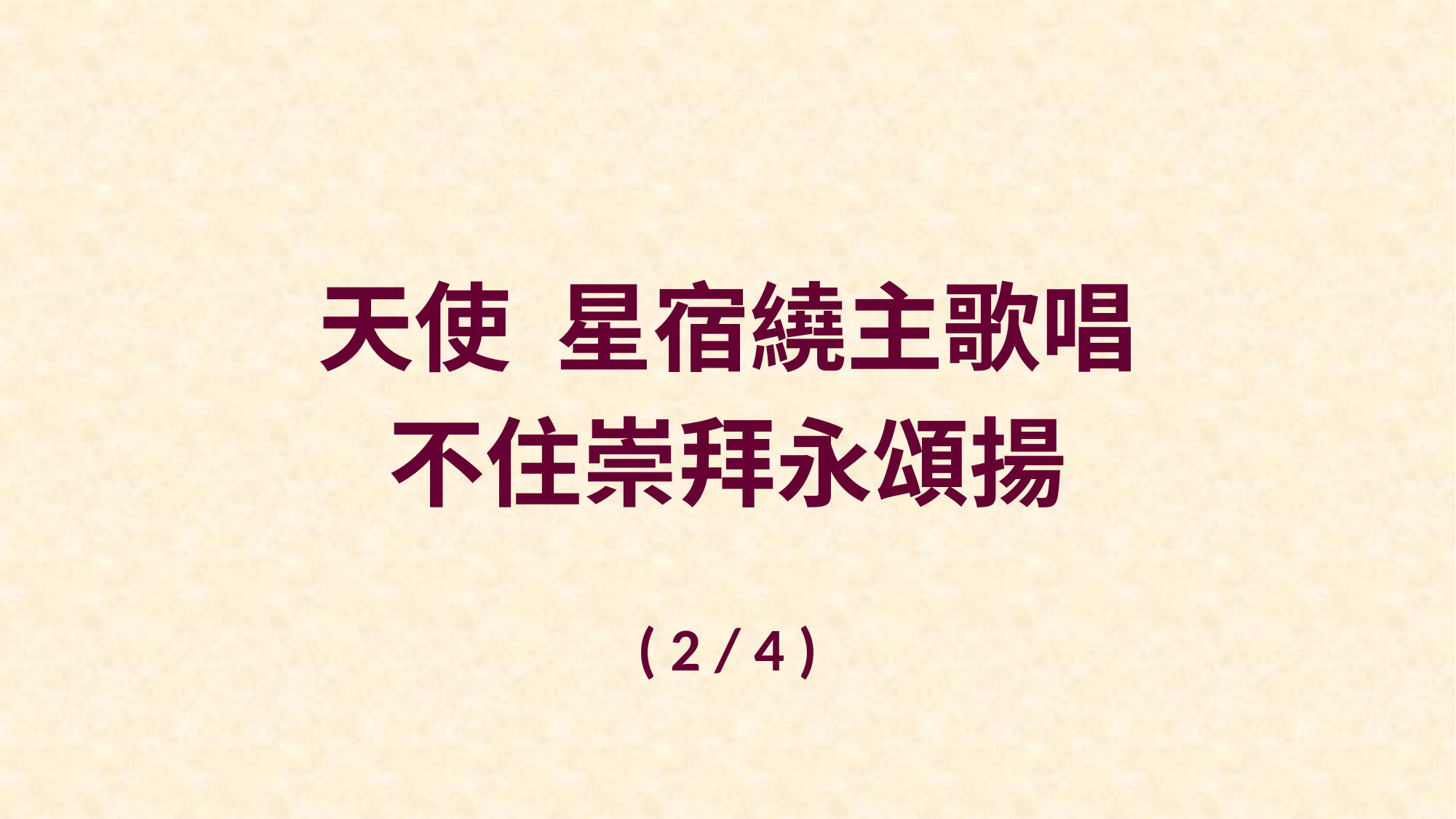

天使  星宿繞主歌唱
不住崇拜永頌揚
( 2 / 4 )